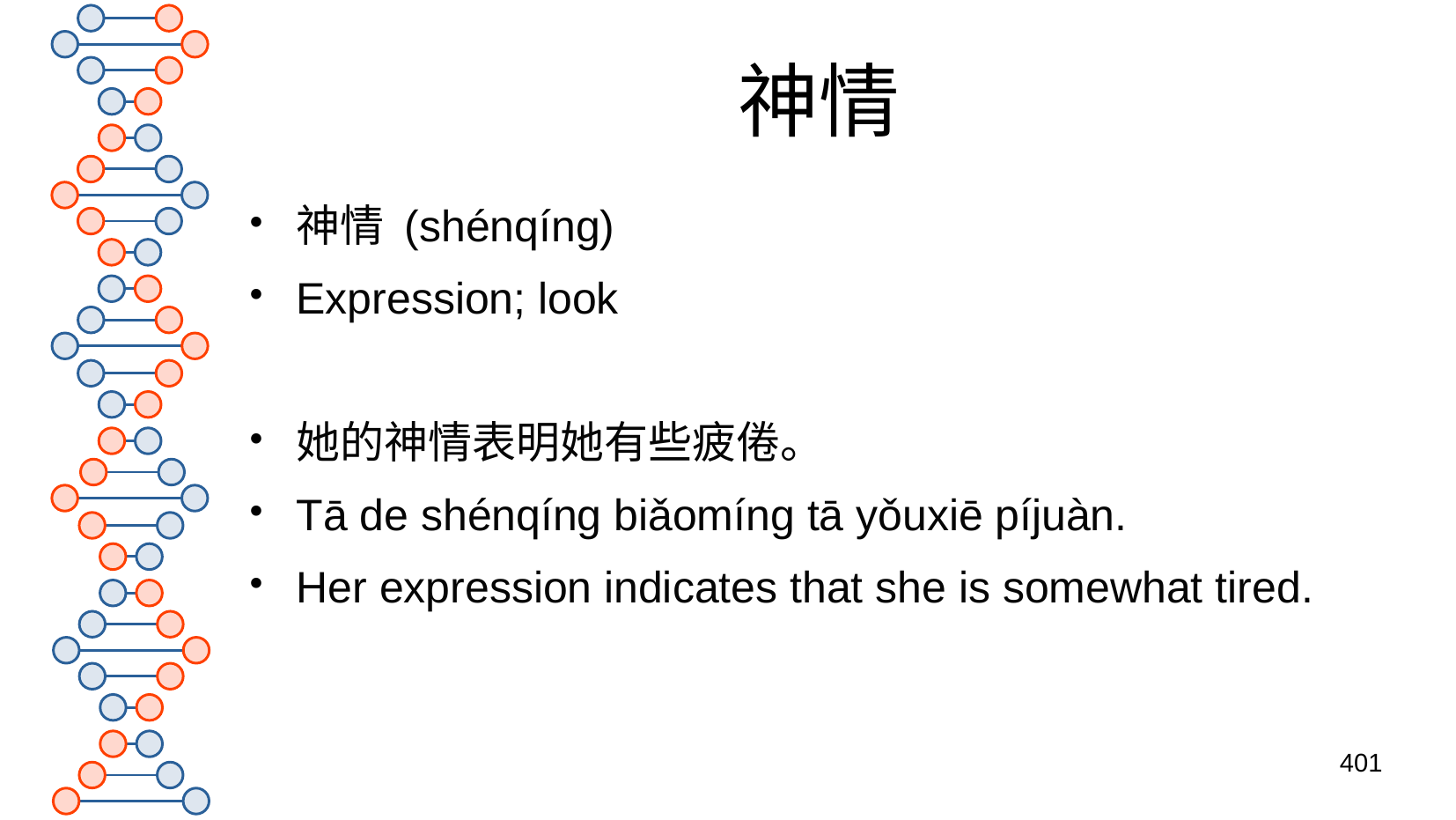

# 神情
神情 (shénqíng)
Expression; look

她的神情表明她有些疲倦。
Tā de shénqíng biǎomíng tā yǒuxiē píjuàn.
Her expression indicates that she is somewhat tired.

401